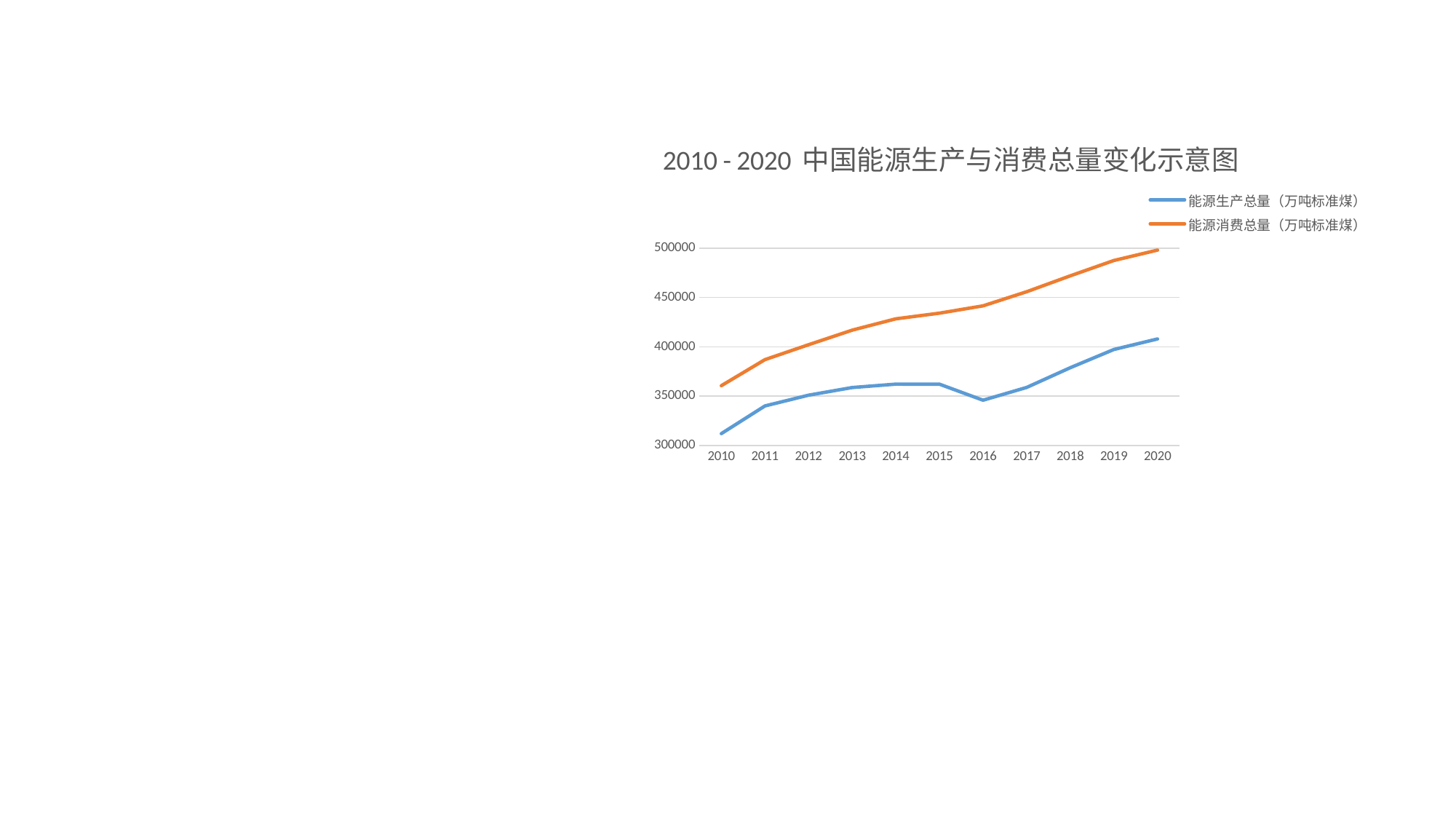

### Chart: 2010 - 2020 中国能源生产与消费总量变化示意图

| Category | 能源生产总量（万吨标准煤） | 能源消费总量（万吨标准煤） |
|---|---|---|
| 2010 | 312125.0 | 360648.0 |
| 2011 | 340178.0 | 387043.0 |
| 2012 | 351041.0 | 402138.0 |
| 2013 | 358784.0 | 416913.0 |
| 2014 | 362212.0 | 428334.0 |
| 2015 | 362193.0 | 434113.0 |
| 2016 | 345954.0 | 441492.0 |
| 2017 | 358867.0 | 455827.0 |
| 2018 | 378859.0 | 471925.0 |
| 2019 | 397317.0 | 487488.0 |
| 2020 | 408000.0 | 498000.0 |